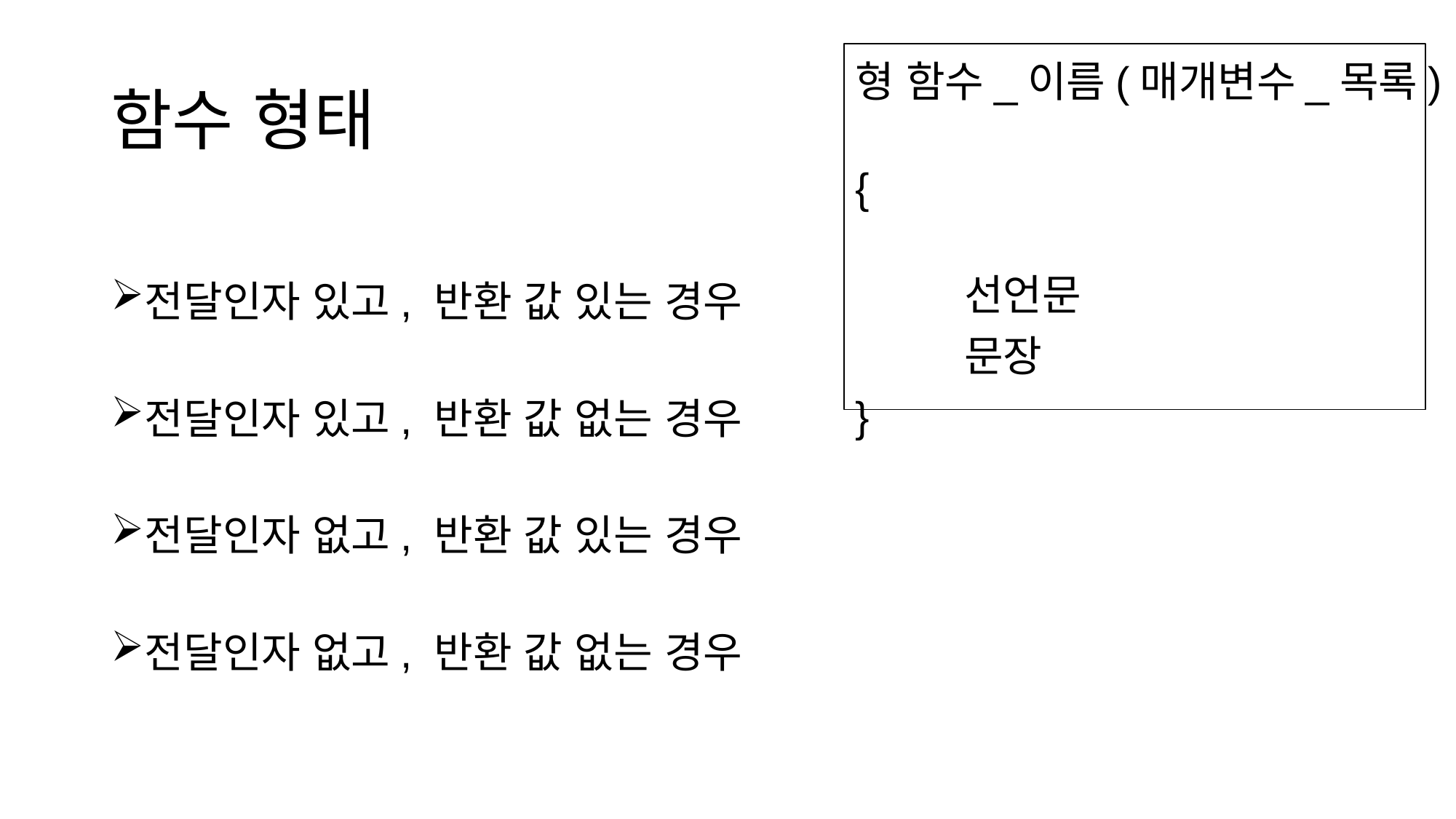

# 함수 형태

형 함수_이름(매개변수_목록)
{
	선언문
	문장
}

전달인자 있고, 반환 값 있는 경우
전달인자 있고, 반환 값 없는 경우
전달인자 없고, 반환 값 있는 경우
전달인자 없고, 반환 값 없는 경우